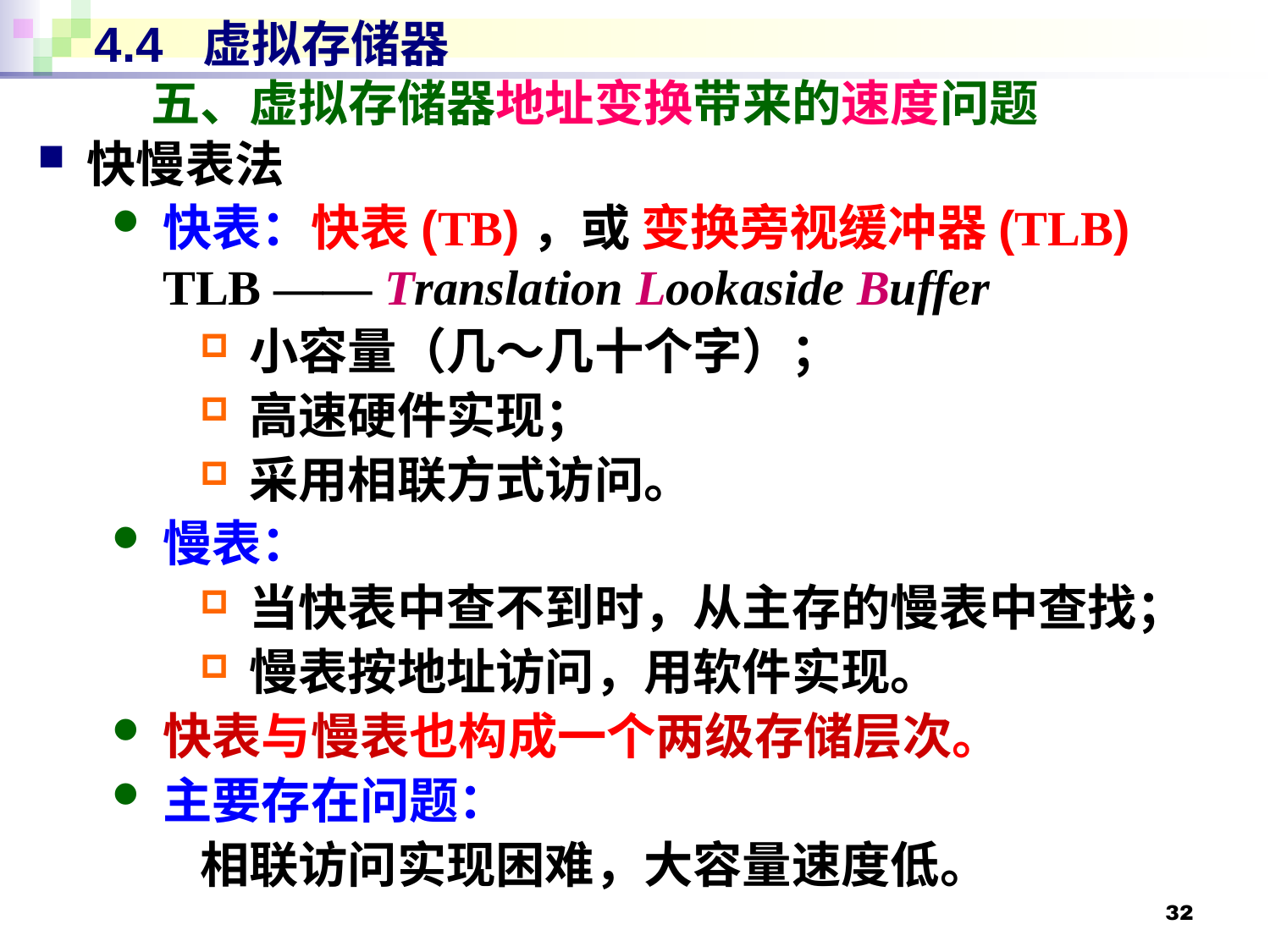

# 4.4  虚拟存储器 五、虚拟存储器地址变换带来的速度问题
快慢表法
快表：快表(TB)，或 变换旁视缓冲器(TLB)
TLB —— Translation Lookaside Buffer
小容量（几～几十个字）；
高速硬件实现；
采用相联方式访问。
慢表：
当快表中查不到时，从主存的慢表中查找；
慢表按地址访问，用软件实现。
快表与慢表也构成一个两级存储层次。
主要存在问题：
相联访问实现困难，大容量速度低。
32